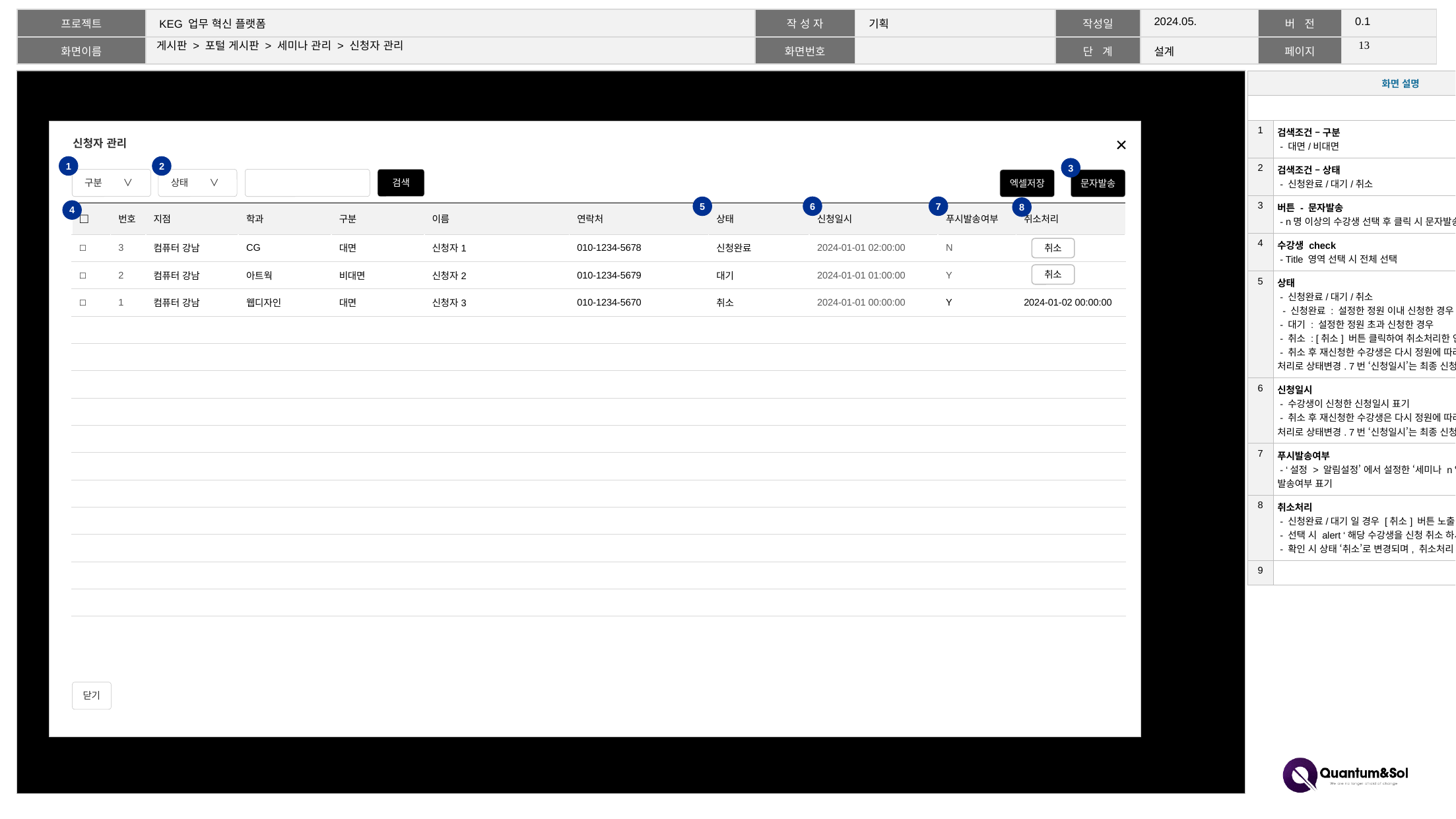

13

# 게시판 > 포털 게시판 > 세미나 관리 > 신청자 관리
| 화면 설명 |  |
| --- | --- |
|  |  |
| 1 | 검색조건 – 구분 - 대면/비대면 |
| 2 | 검색조건 – 상태 - 신청완료/대기/취소 |
| 3 | 버튼 - 문자발송 - n명 이상의 수강생 선택 후 클릭 시 문자발송 팝업 호출 |
| 4 | 수강생 check - Title 영역 선택 시 전체 선택 |
| 5 | 상태 - 신청완료/대기/취소 - 신청완료 : 설정한 정원 이내 신청한 경우 - 대기 : 설정한 정원 초과 신청한 경우 - 취소 : [취소] 버튼 클릭하여 취소처리한 인원 - 취소 후 재신청한 수강생은 다시 정원에 따라 신청완료 or 대기 처리로 상태변경. 7번 ‘신청일시’는 최종 신청한 일시 기준으로 출력 |
| 6 | 신청일시 - 수강생이 신청한 신청일시 표기 - 취소 후 재신청한 수강생은 다시 정원에 따라 신청완료 or 대기 처리로 상태변경. 7번 ‘신청일시’는 최종 신청한 일시 기준으로 출력 |
| 7 | 푸시발송여부 - ‘설정 > 알림설정’ 에서 설정한 ‘세미나 n일 전‘ 알림에 대한 푸시 발송여부 표기 |
| 8 | 취소처리 - 신청완료/대기 일 경우 [취소] 버튼 노출 - 선택 시 alert ‘해당 수강생을 신청 취소 하시겠습니까?’ 출력 - 확인 시 상태 ‘취소’로 변경되며, 취소처리 영역에 취소 일시 출력 |
| 9 |  |
신청자 관리
1
2
3
구분        ∨
상태        ∨

검색
엑셀저장
문자발송
6
7
5
8
4
| □ | 번호 | 지점 | 학과 | 구분 | 이름 | 연락처 | 상태 | 신청일시 | 푸시발송여부 | 취소처리 |
| --- | --- | --- | --- | --- | --- | --- | --- | --- | --- | --- |
| □ | 3 | 컴퓨터 강남 | CG | 대면 | 신청자1 | 010-1234-5678 | 신청완료 | 2024-01-01 02:00:00 | N |  |
| □ | 2 | 컴퓨터 강남 | 아트웍 | 비대면 | 신청자2 | 010-1234-5679 | 대기 | 2024-01-01 01:00:00 | Y |  |
| □ | 1 | 컴퓨터 강남 | 웹디자인 | 대면 | 신청자3 | 010-1234-5670 | 취소 | 2024-01-01 00:00:00 | Y | 2024-01-02 00:00:00 |
|  |  |  |  |  |  |  |  |  |  |  |
|  |  |  |  |  |  |  |  |  |  |  |
|  |  |  |  |  |  |  |  |  |  |  |
|  |  |  |  |  |  |  |  |  |  |  |
|  |  |  |  |  |  |  |  |  |  |  |
|  |  |  |  |  |  |  |  |  |  |  |
|  |  |  |  |  |  |  |  |  |  |  |
|  |  |  |  |  |  |  |  |  |  |  |
|  |  |  |  |  |  |  |  |  |  |  |
|  |  |  |  |  |  |  |  |  |  |  |
|  |  |  |  |  |  |  |  |  |  |  |
취소
취소
닫기